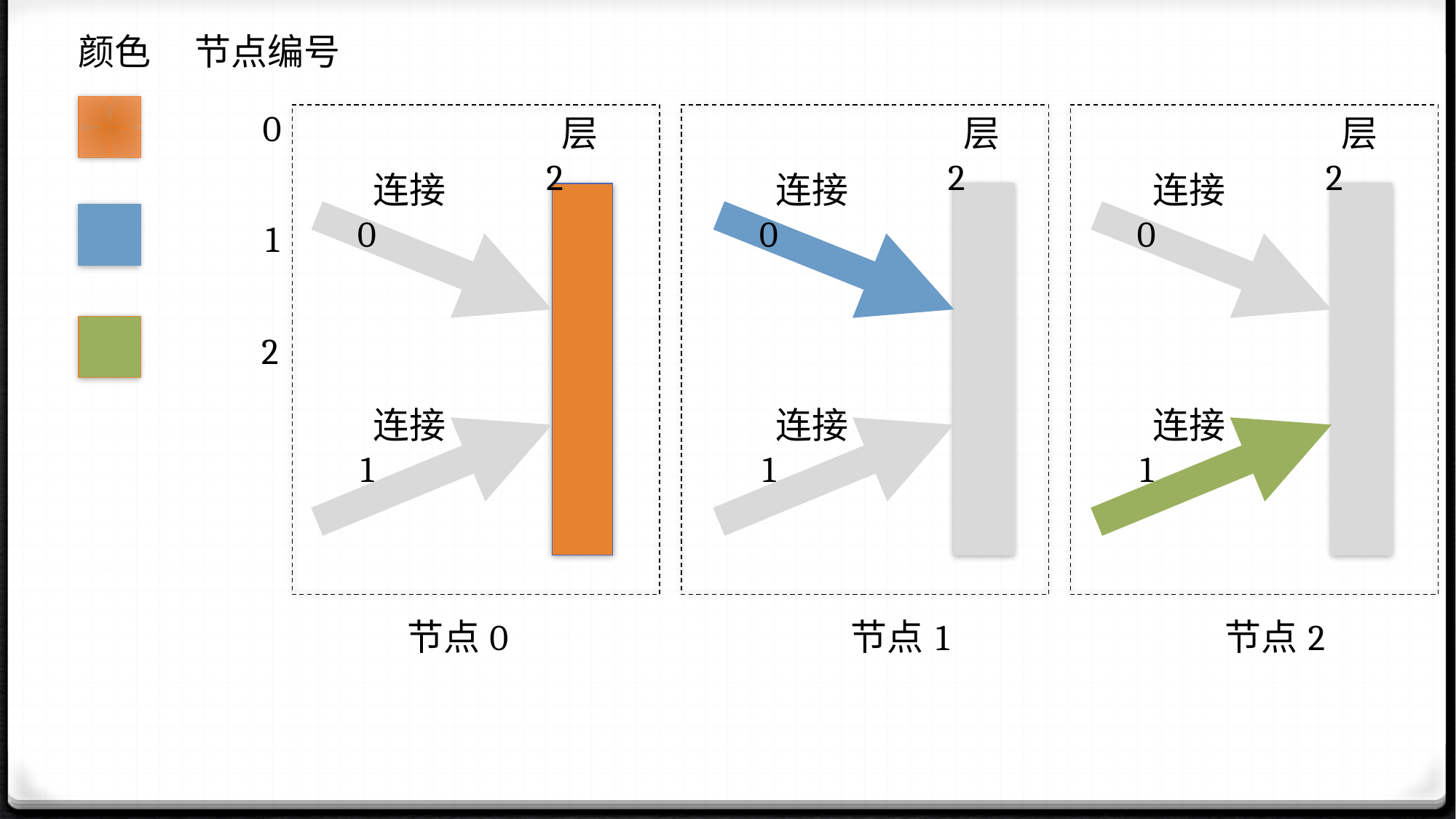

颜色
节点编号

0

 层2

 层2

 层2
 连接0
 连接0
 连接0

1

2
 连接1
 连接1
 连接1
节点0
节点1
节点2